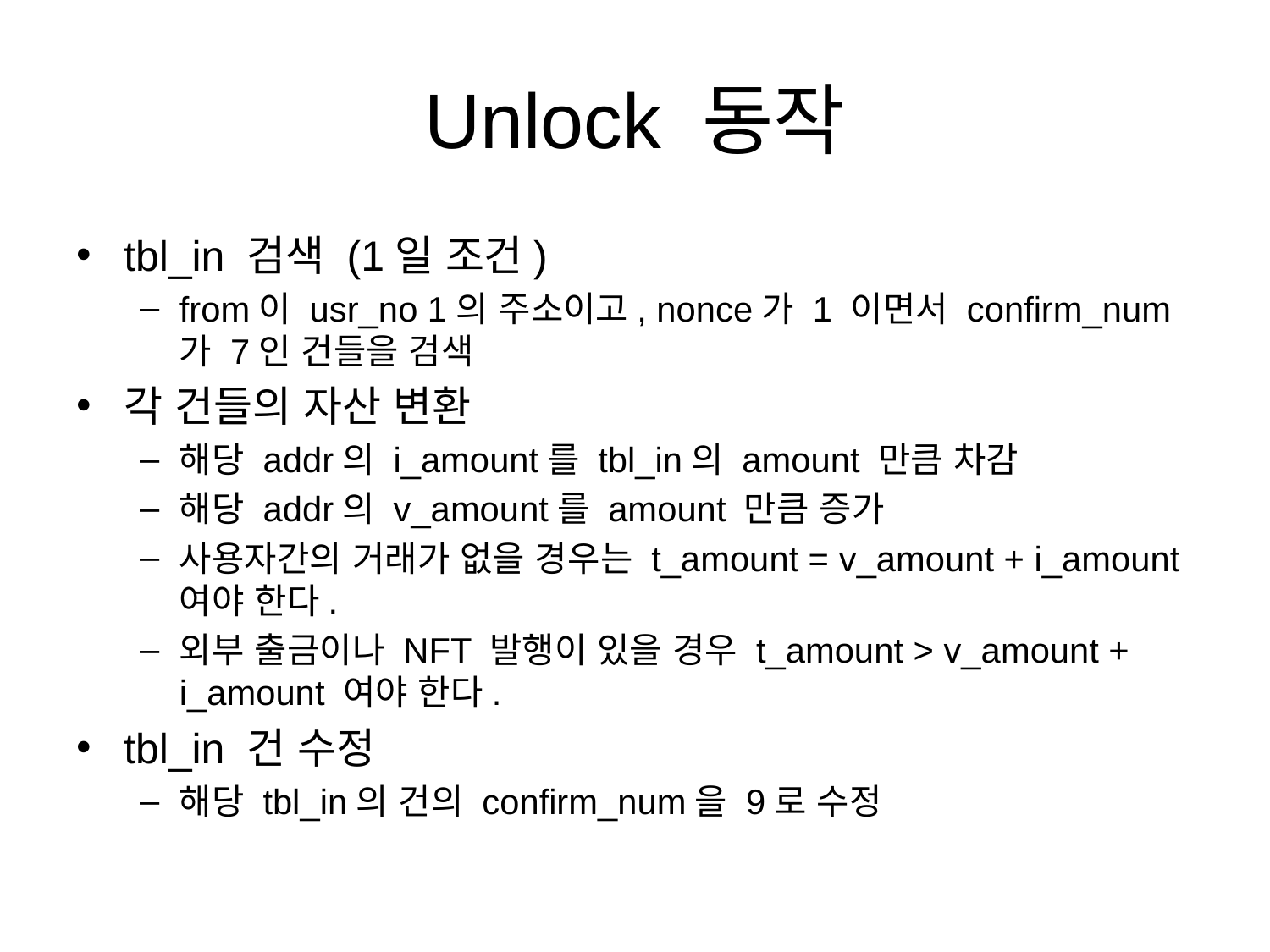

# Unlock 동작
tbl_in 검색 (1일 조건)
from이 usr_no 1의 주소이고, nonce가 1 이면서 confirm_num가 7인 건들을 검색
각 건들의 자산 변환
해당 addr의 i_amount를 tbl_in의 amount 만큼 차감
해당 addr의 v_amount를 amount 만큼 증가
사용자간의 거래가 없을 경우는 t_amount = v_amount + i_amount 여야 한다.
외부 출금이나 NFT 발행이 있을 경우 t_amount > v_amount + i_amount 여야 한다.
tbl_in 건 수정
해당 tbl_in의 건의 confirm_num을 9로 수정